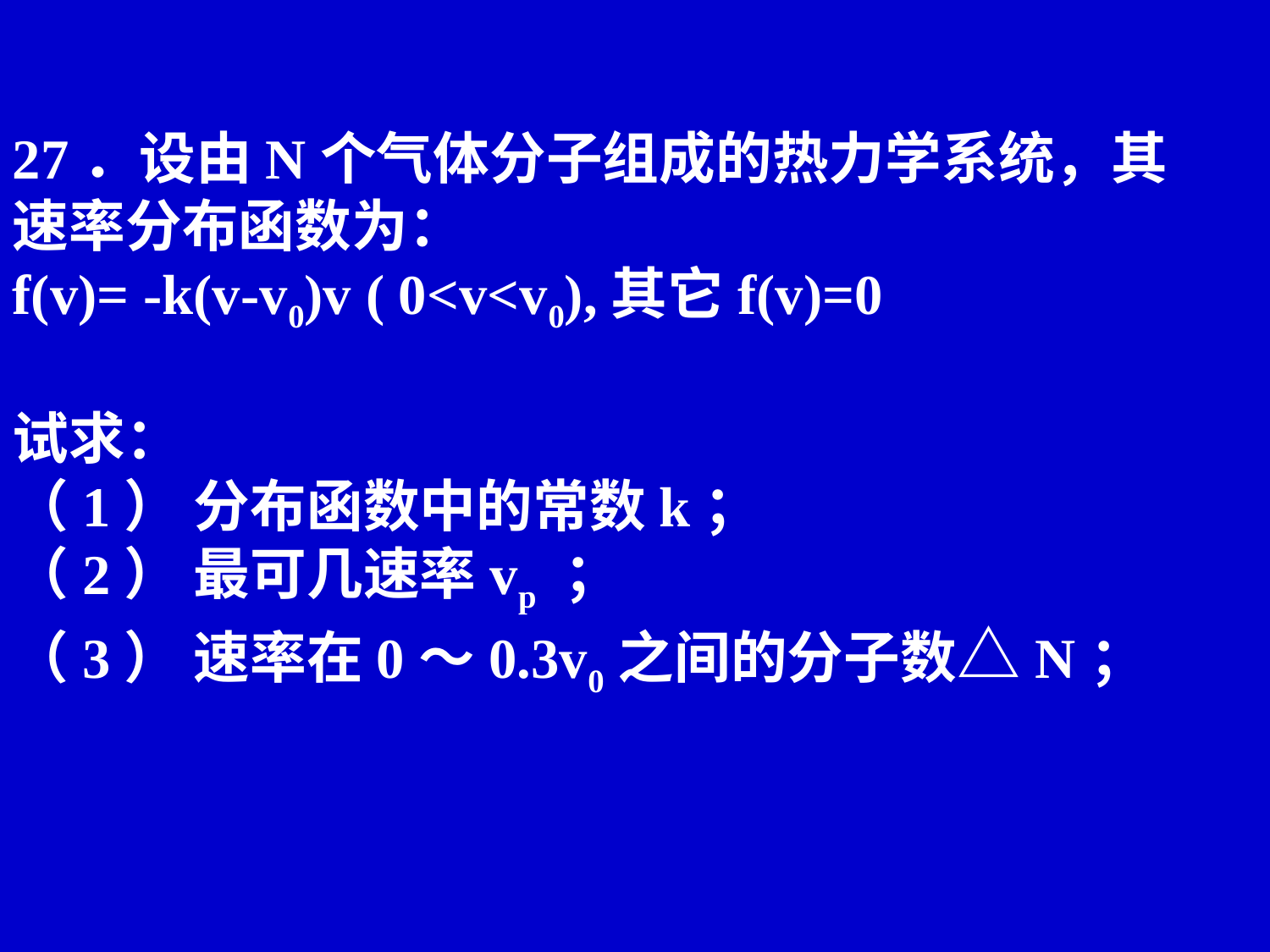

27．设由N个气体分子组成的热力学系统，其速率分布函数为：
f(v)= -k(v-v0)v ( 0<v<v0),其它f(v)=0

试求：
（1） 分布函数中的常数k；
（2） 最可几速率vp ；
（3） 速率在0～0.3v0之间的分子数△N；